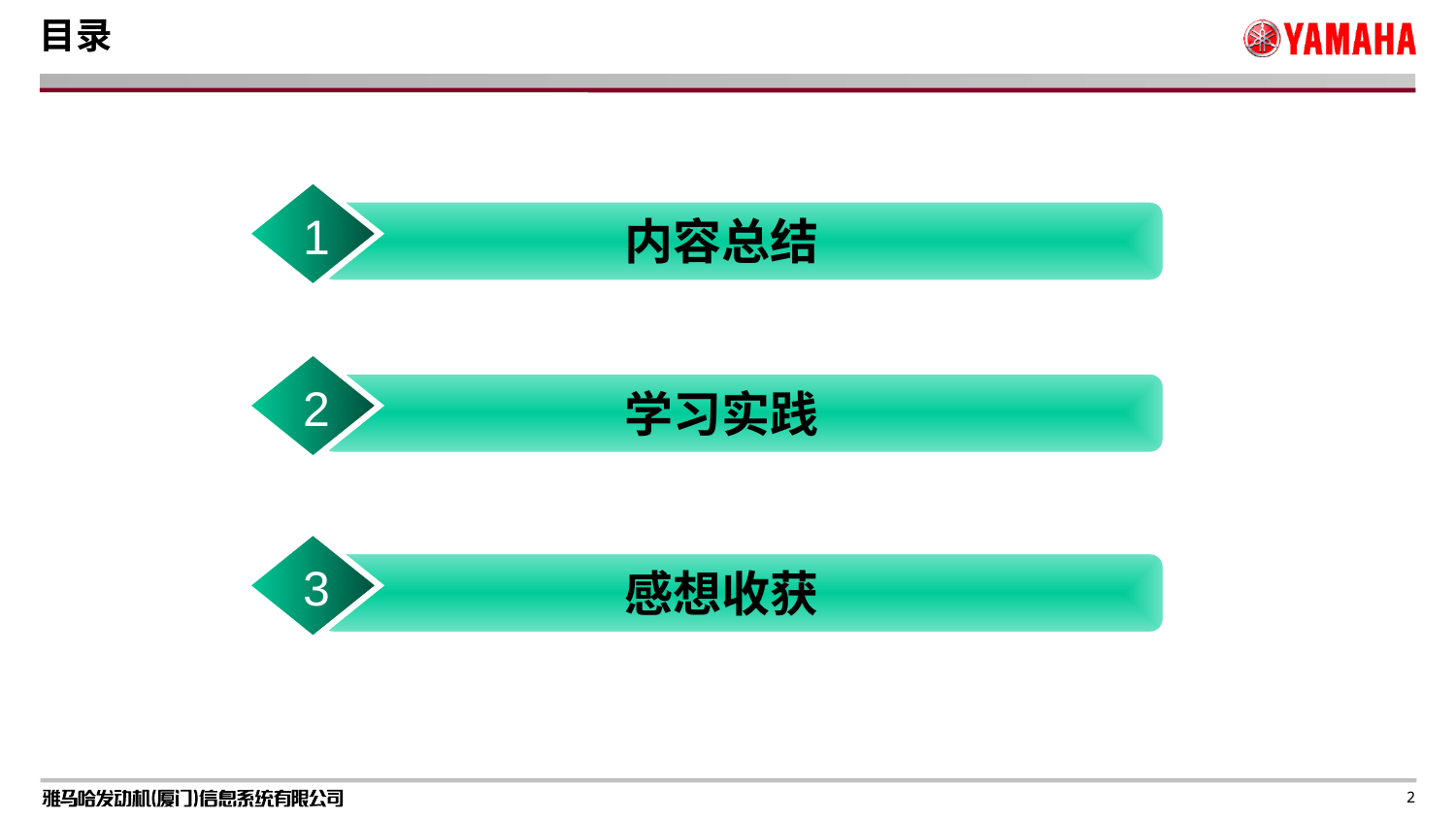

目录

1

内容总结

2

学习实践

3

感想收获
2